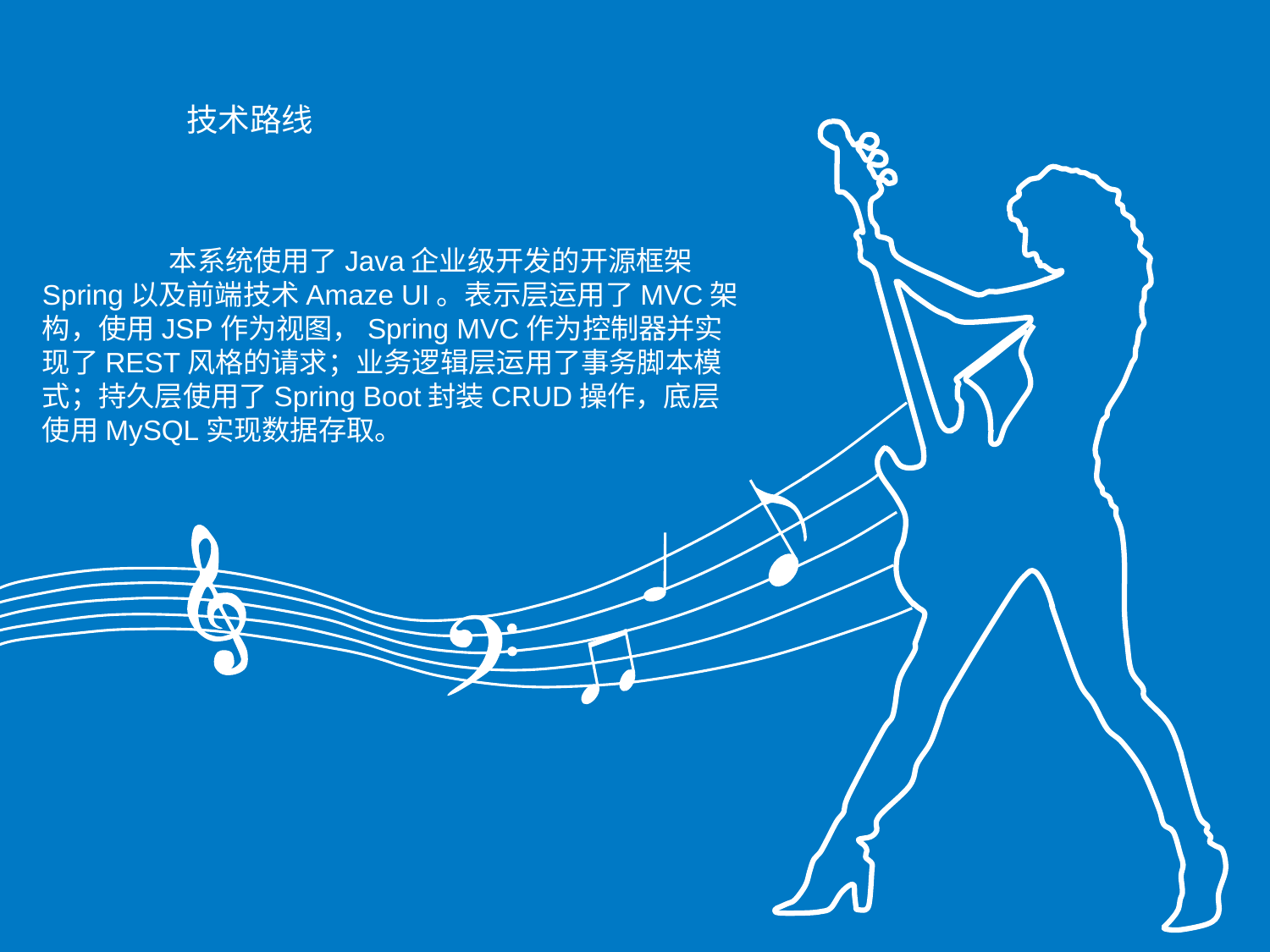

技术路线

	本系统使用了Java企业级开发的开源框架Spring以及前端技术Amaze UI。表示层运用了MVC架构，使用JSP作为视图，Spring MVC作为控制器并实现了REST风格的请求；业务逻辑层运用了事务脚本模式；持久层使用了Spring Boot封装CRUD操作，底层使用MySQL实现数据存取。